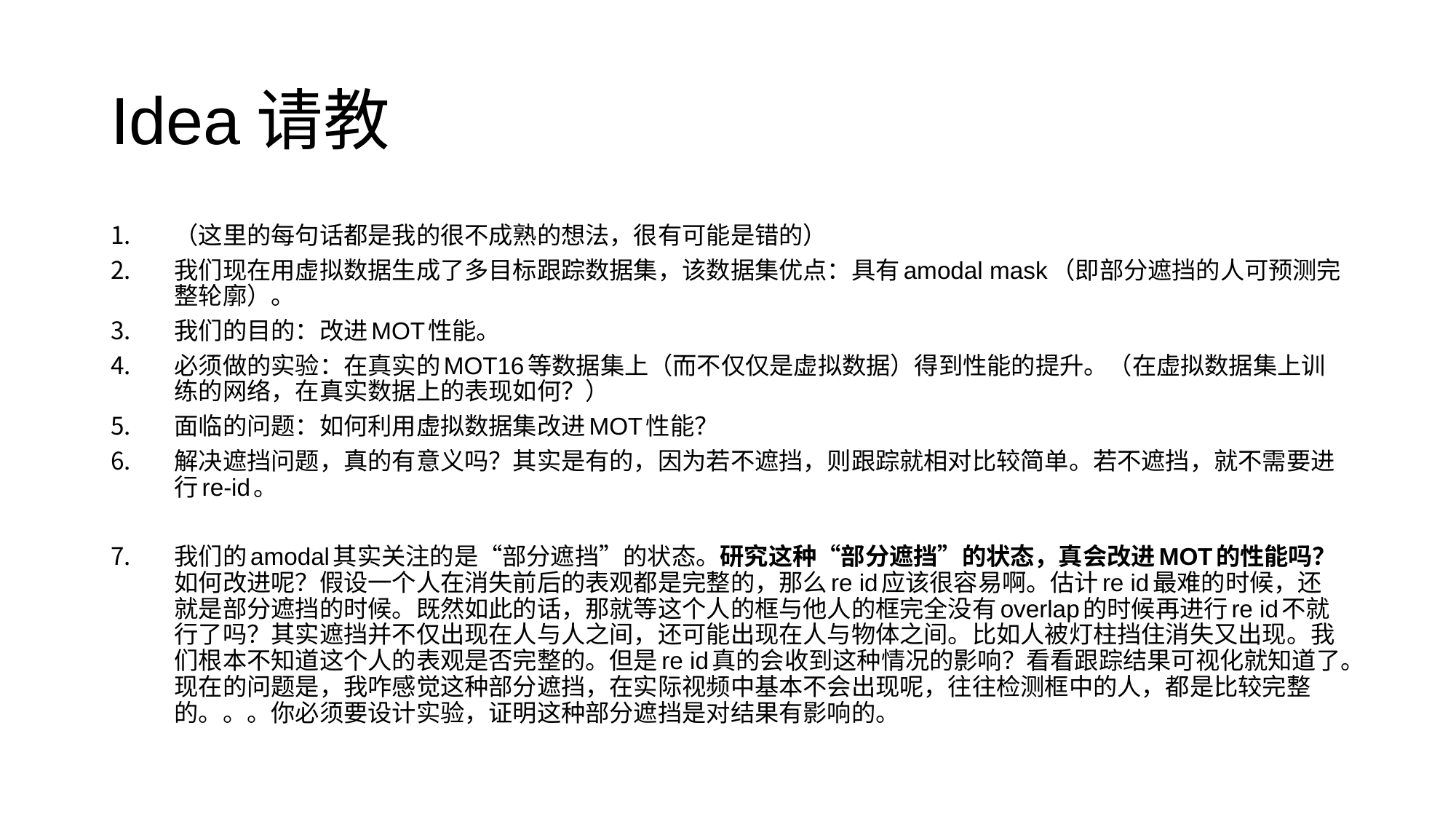

# Idea请教
（这里的每句话都是我的很不成熟的想法，很有可能是错的）
我们现在用虚拟数据生成了多目标跟踪数据集，该数据集优点：具有amodal mask（即部分遮挡的人可预测完整轮廓）。
我们的目的：改进MOT性能。
必须做的实验：在真实的MOT16等数据集上（而不仅仅是虚拟数据）得到性能的提升。（在虚拟数据集上训练的网络，在真实数据上的表现如何？）
面临的问题：如何利用虚拟数据集改进MOT性能？
解决遮挡问题，真的有意义吗？其实是有的，因为若不遮挡，则跟踪就相对比较简单。若不遮挡，就不需要进行re-id。

我们的amodal其实关注的是“部分遮挡”的状态。研究这种“部分遮挡”的状态，真会改进MOT的性能吗？如何改进呢？假设一个人在消失前后的表观都是完整的，那么re id应该很容易啊。估计re id最难的时候，还就是部分遮挡的时候。既然如此的话，那就等这个人的框与他人的框完全没有overlap的时候再进行re id不就行了吗？其实遮挡并不仅出现在人与人之间，还可能出现在人与物体之间。比如人被灯柱挡住消失又出现。我们根本不知道这个人的表观是否完整的。但是re id真的会收到这种情况的影响？看看跟踪结果可视化就知道了。现在的问题是，我咋感觉这种部分遮挡，在实际视频中基本不会出现呢，往往检测框中的人，都是比较完整的。。。你必须要设计实验，证明这种部分遮挡是对结果有影响的。